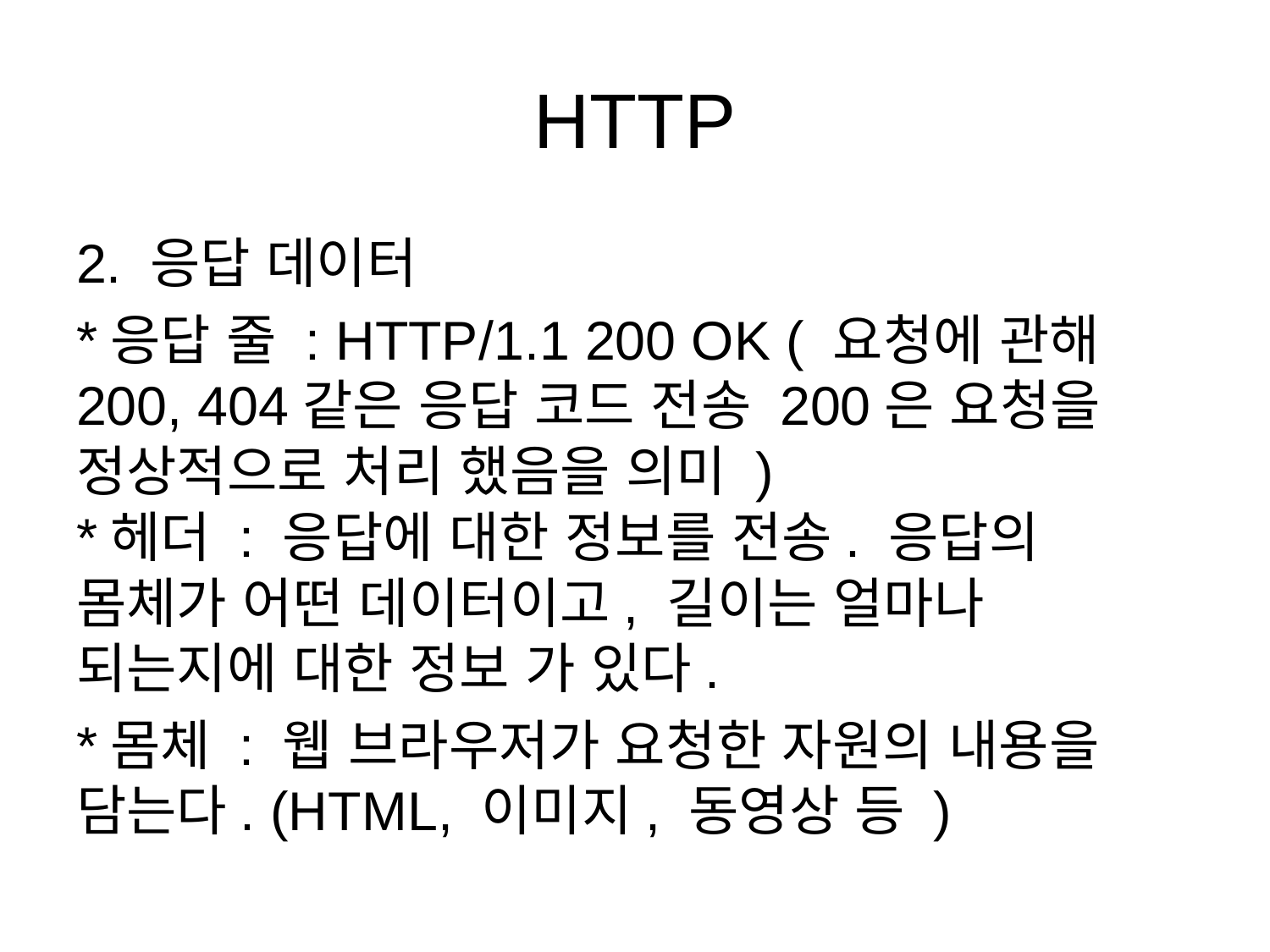

# HTTP
2. 응답 데이터
*응답 줄 : HTTP/1.1 200 OK ( 요청에 관해 200, 404같은 응답 코드 전송 200은 요청을 정상적으로 처리 했음을 의미 )
*헤더 : 응답에 대한 정보를 전송. 응답의 몸체가 어떤 데이터이고, 길이는 얼마나 되는지에 대한 정보 가 있다.
*몸체 : 웹 브라우저가 요청한 자원의 내용을 담는다. (HTML, 이미지, 동영상 등 )